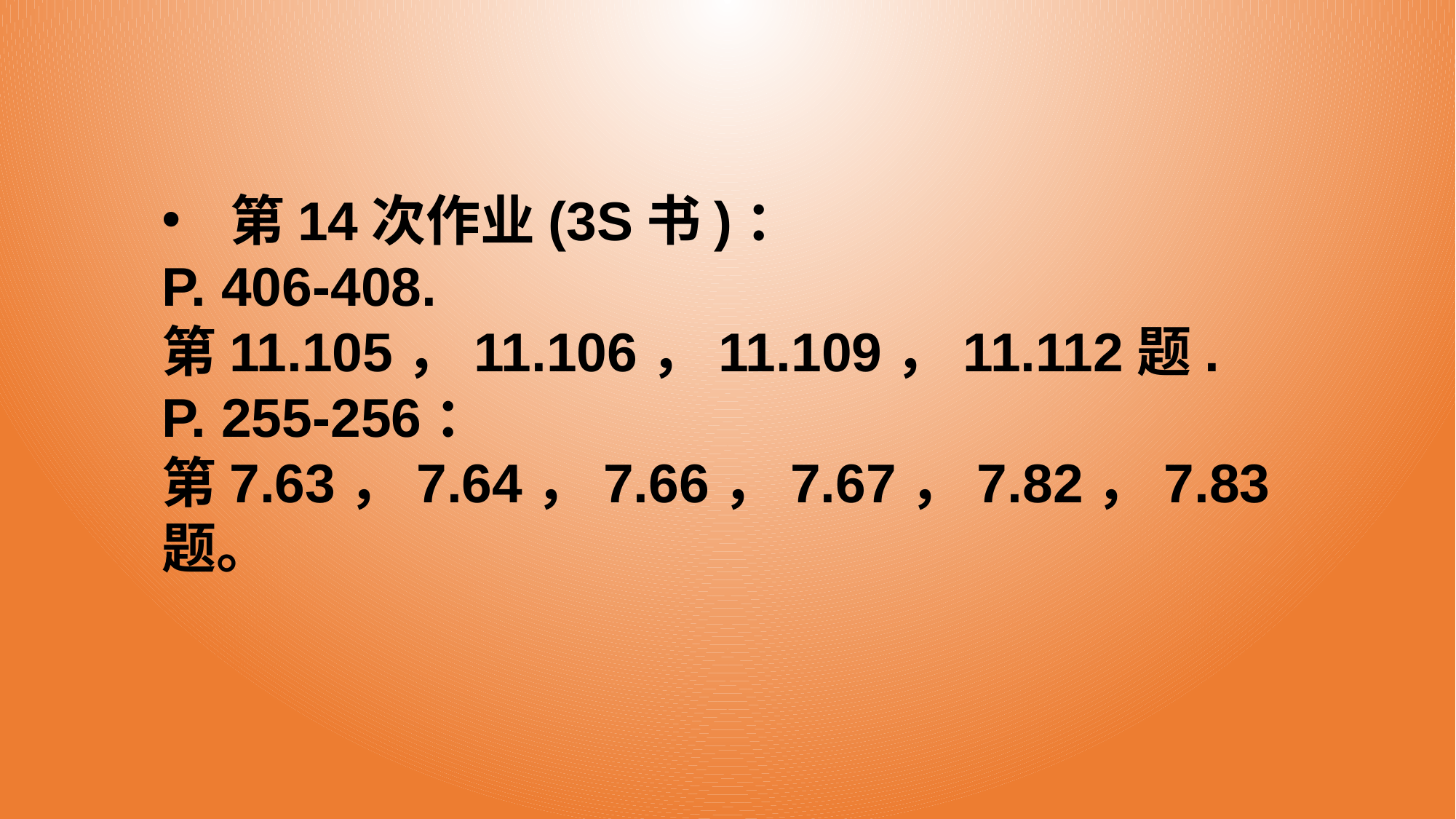

第14次作业(3S书)：
P. 406-408.
第11.105，11.106，11.109，11.112题.
P. 255-256：
第7.63，7.64，7.66，7.67，7.82，7.83题。